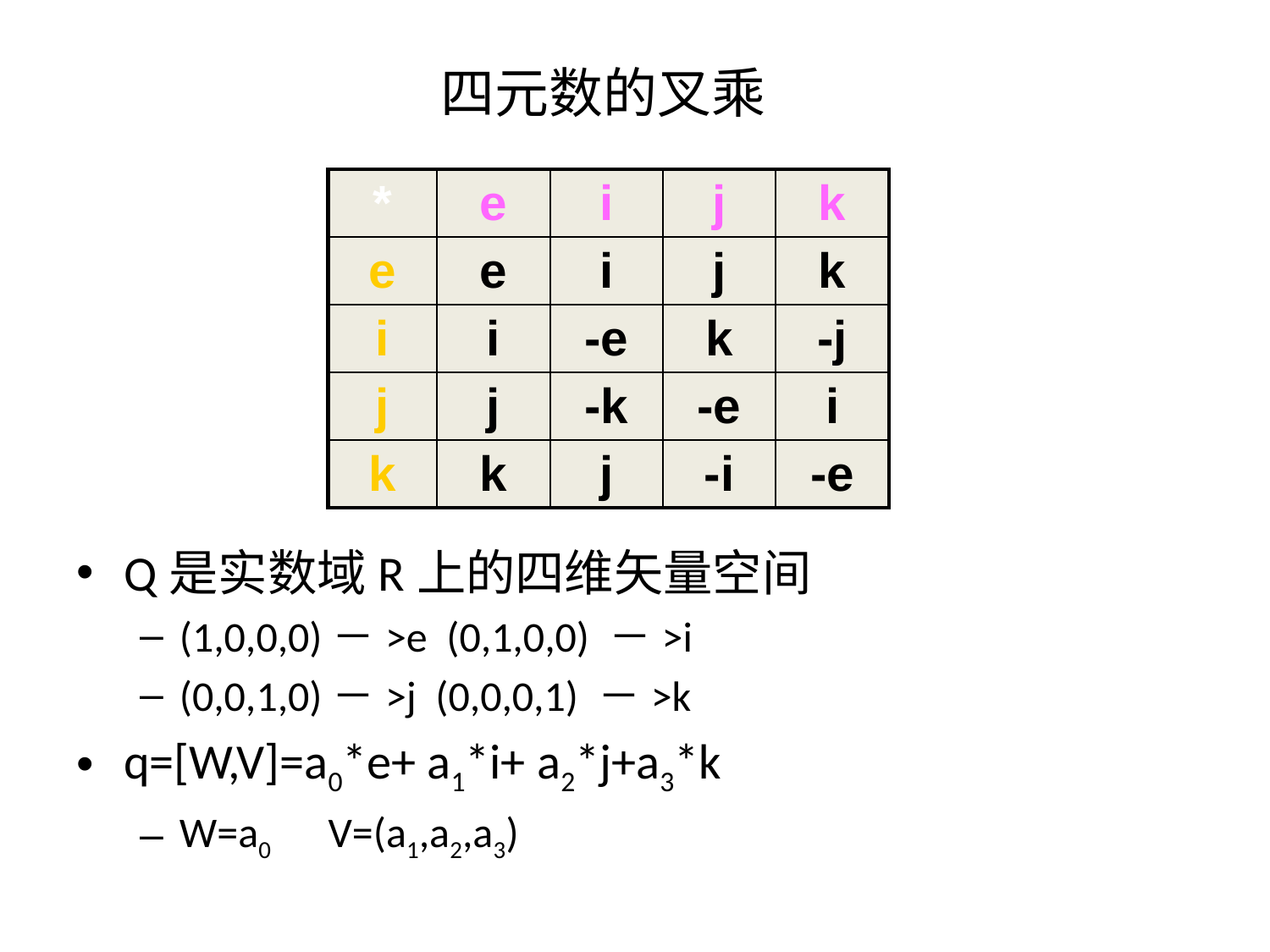

# 四元数的叉乘
| \* | e | i | j | k |
| --- | --- | --- | --- | --- |
| e | e | i | j | k |
| i | i | -e | k | -j |
| j | j | -k | -e | i |
| k | k | j | -i | -e |
Q是实数域R上的四维矢量空间
(1,0,0,0)－>e  (0,1,0,0) －>i
(0,0,1,0)－>j  (0,0,0,1) －>k
q=[W,V]=a0*e+ a1*i+ a2*j+a3*k
W=a0      V=(a1,a2,a3)